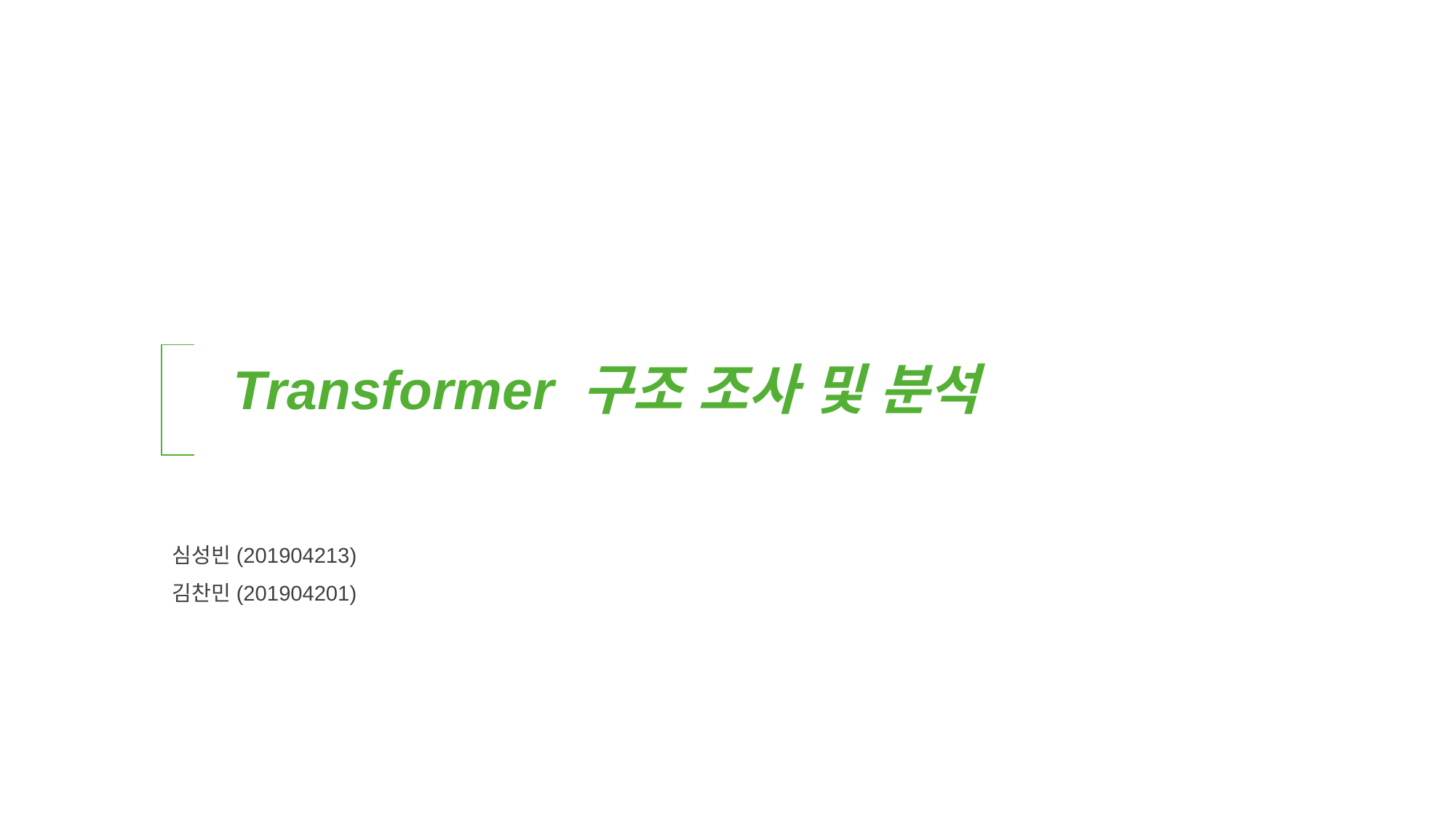

Transformer 구조 조사 및 분석

심성빈(201904213)
김찬민(201904201)